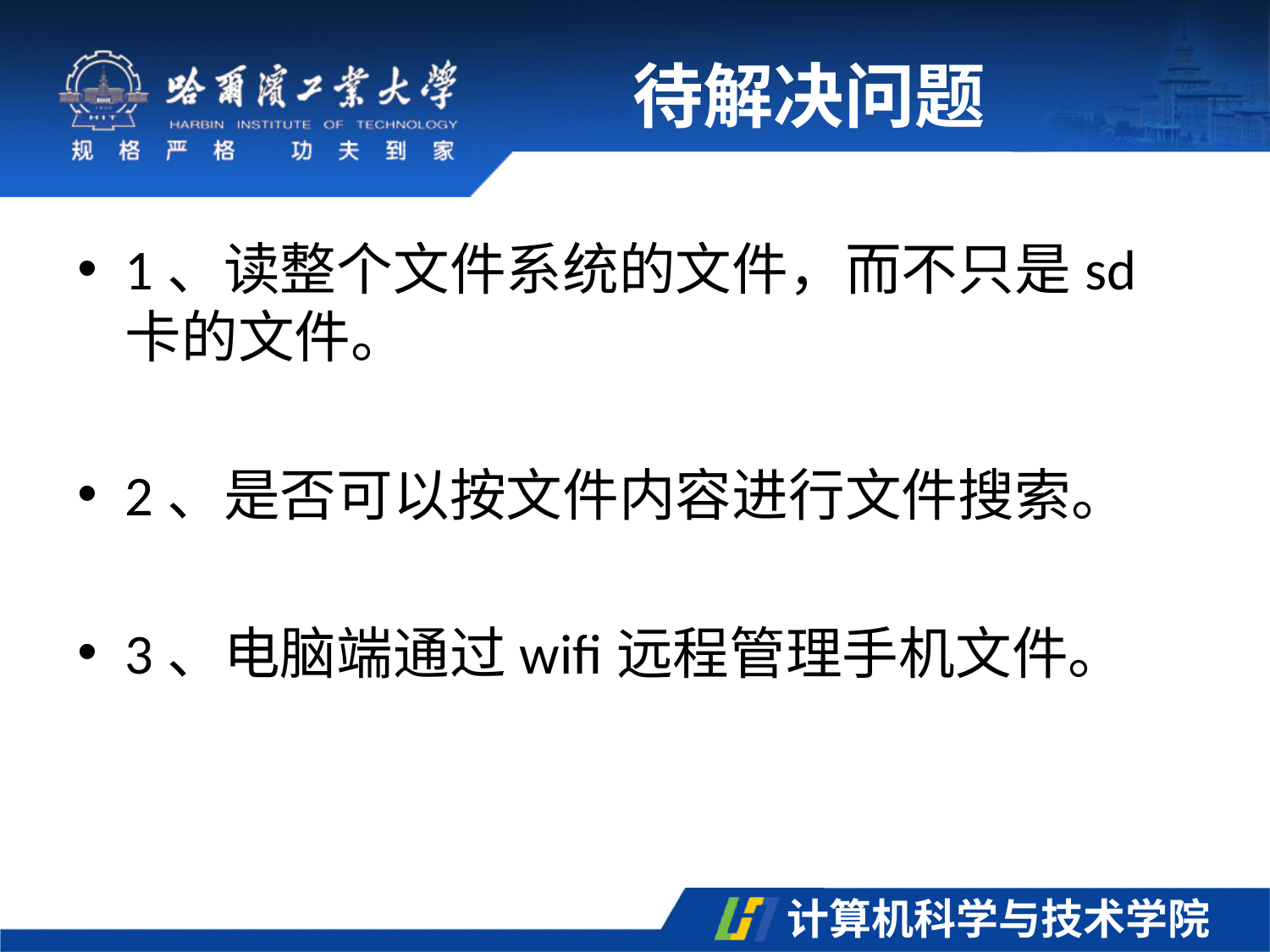

# 待解决问题

1、读整个文件系统的文件，而不只是sd卡的文件。

2、是否可以按文件内容进行文件搜索。

3、电脑端通过wifi远程管理手机文件。